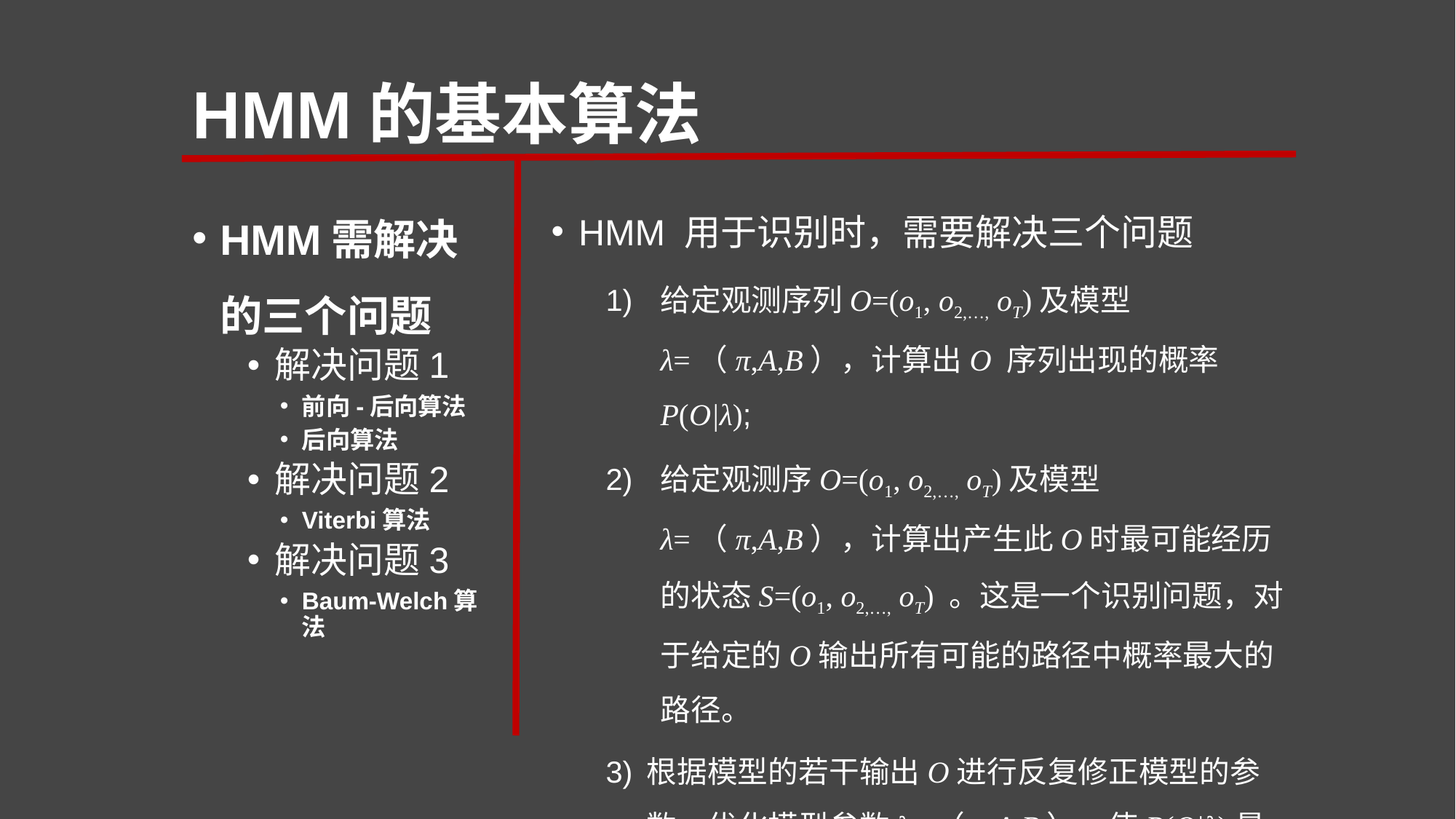

# HMM的基本算法
HMM需解决的三个问题
解决问题1
前向-后向算法
后向算法
解决问题2
Viterbi算法
解决问题3
Baum-Welch算法
HMM 用于识别时，需要解决三个问题
给定观测序列O=(o1, o2,…, oT)及模型λ=（π,A,B），计算出O 序列出现的概率P(O|λ);
给定观测序O=(o1, o2,…, oT)及模型λ=（π,A,B），计算出产生此O时最可能经历的状态S=(o1, o2,…, oT) 。这是一个识别问题，对于给定的O输出所有可能的路径中概率最大的路径。
根据模型的若干输出O进行反复修正模型的参数，优化模型参数λ=（π,A,B），使P(O|λ)最大。